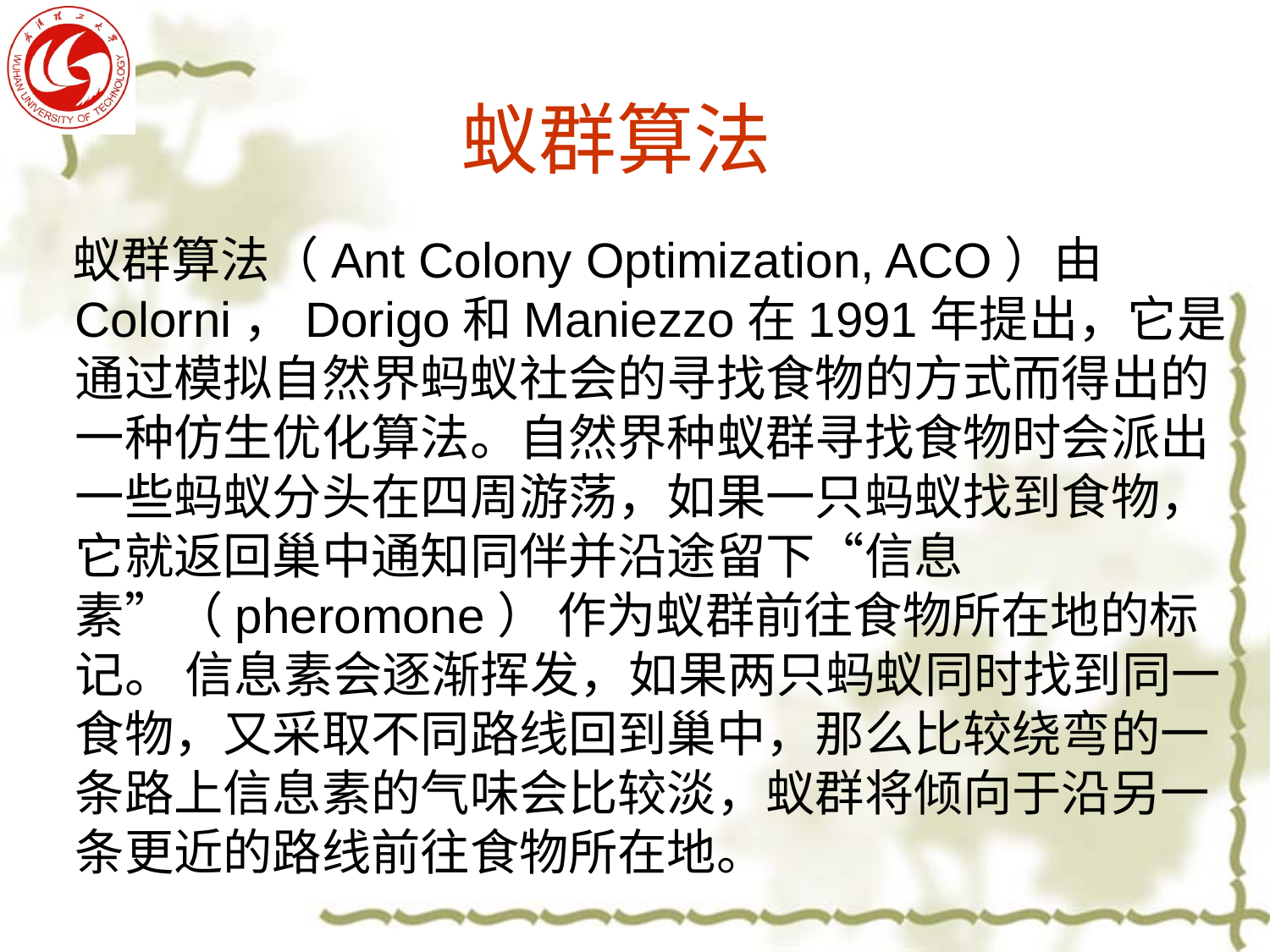

# 蚁群算法
   蚁群算法（Ant Colony Optimization, ACO）由Colorni，Dorigo和Maniezzo在1991年提出，它是通过模拟自然界蚂蚁社会的寻找食物的方式而得出的一种仿生优化算法。自然界种蚁群寻找食物时会派出一些蚂蚁分头在四周游荡，如果一只蚂蚁找到食物，它就返回巢中通知同伴并沿途留下“信息素”（pheromone） 作为蚁群前往食物所在地的标记。 信息素会逐渐挥发，如果两只蚂蚁同时找到同一食物，又采取不同路线回到巢中，那么比较绕弯的一条路上信息素的气味会比较淡，蚁群将倾向于沿另一条更近的路线前往食物所在地。